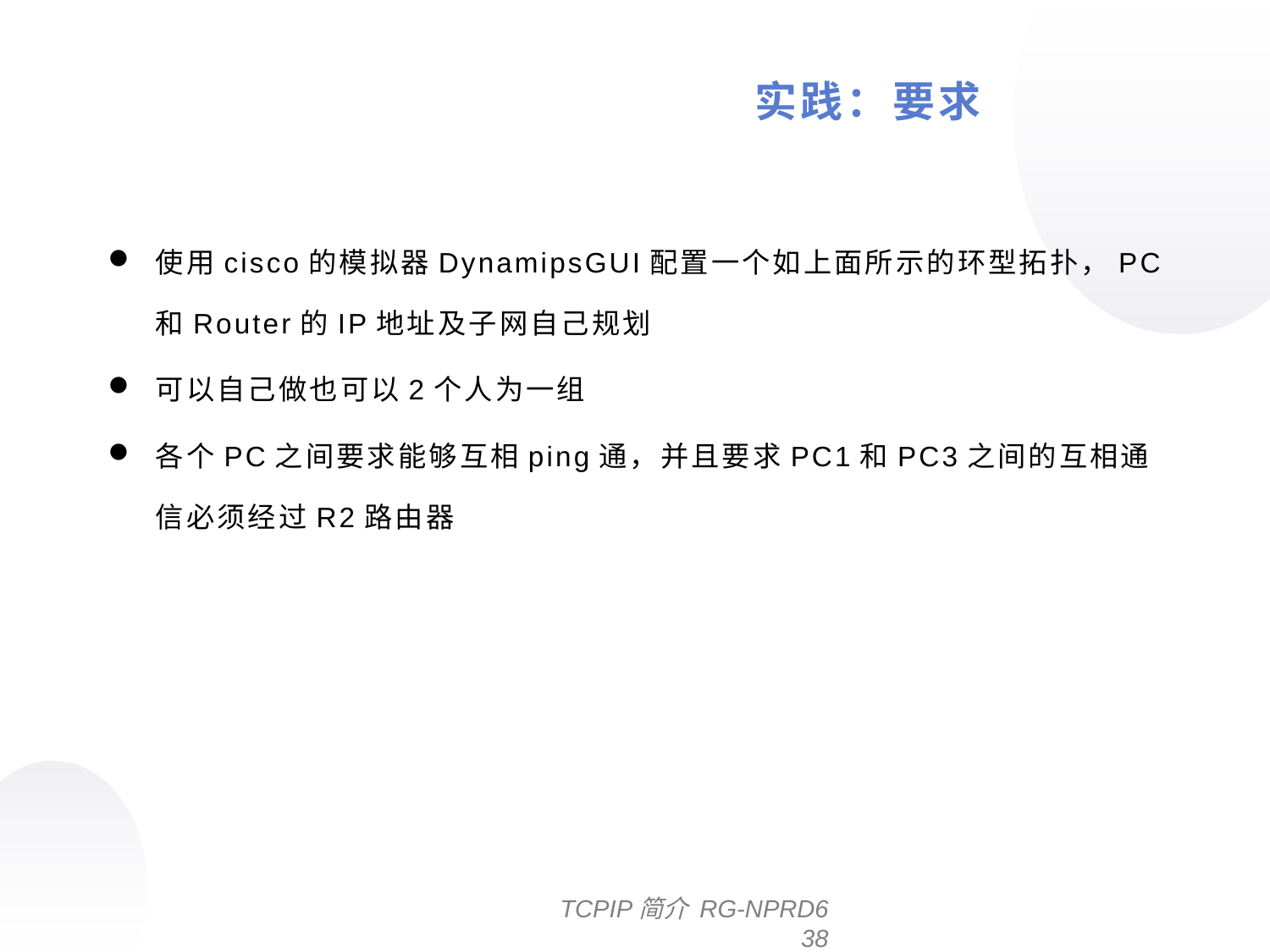

实践：要求
使用cisco的模拟器DynamipsGUI配置一个如上面所示的环型拓扑，PC和Router的IP地址及子网自己规划
可以自己做也可以2个人为一组
各个PC之间要求能够互相ping通，并且要求PC1和PC3之间的互相通信必须经过R2路由器

TCPIP简介 RG-NPRD6
38